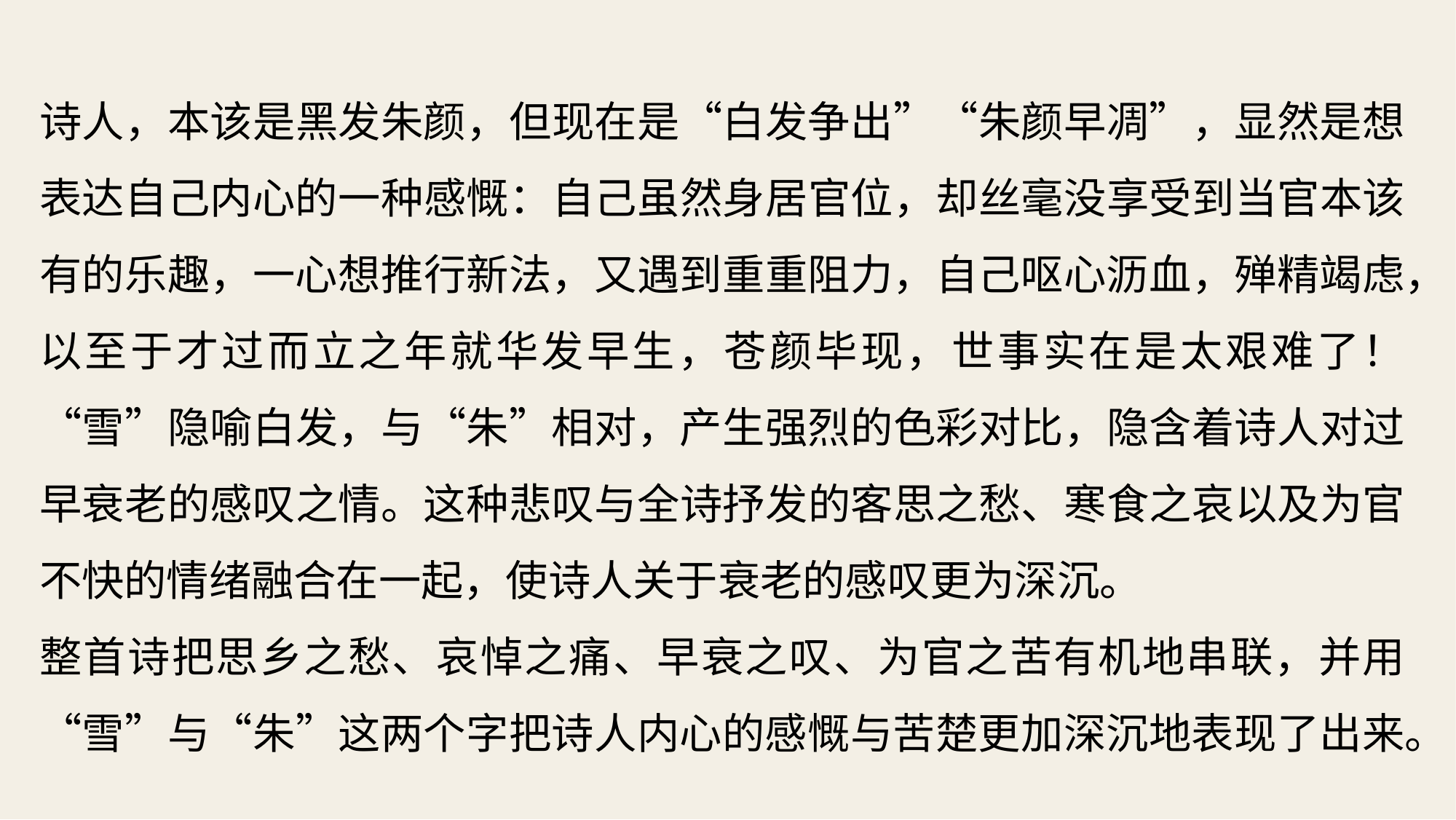

诗人，本该是黑发朱颜，但现在是“白发争出”“朱颜早凋”，显然是想表达自己内心的一种感慨：自己虽然身居官位，却丝毫没享受到当官本该有的乐趣，一心想推行新法，又遇到重重阻力，自己呕心沥血，殚精竭虑，以至于才过而立之年就华发早生，苍颜毕现，世事实在是太艰难了！“雪”隐喻白发，与“朱”相对，产生强烈的色彩对比，隐含着诗人对过早衰老的感叹之情。这种悲叹与全诗抒发的客思之愁、寒食之哀以及为官不快的情绪融合在一起，使诗人关于衰老的感叹更为深沉。
整首诗把思乡之愁、哀悼之痛、早衰之叹、为官之苦有机地串联，并用“雪”与“朱”这两个字把诗人内心的感慨与苦楚更加深沉地表现了出来。